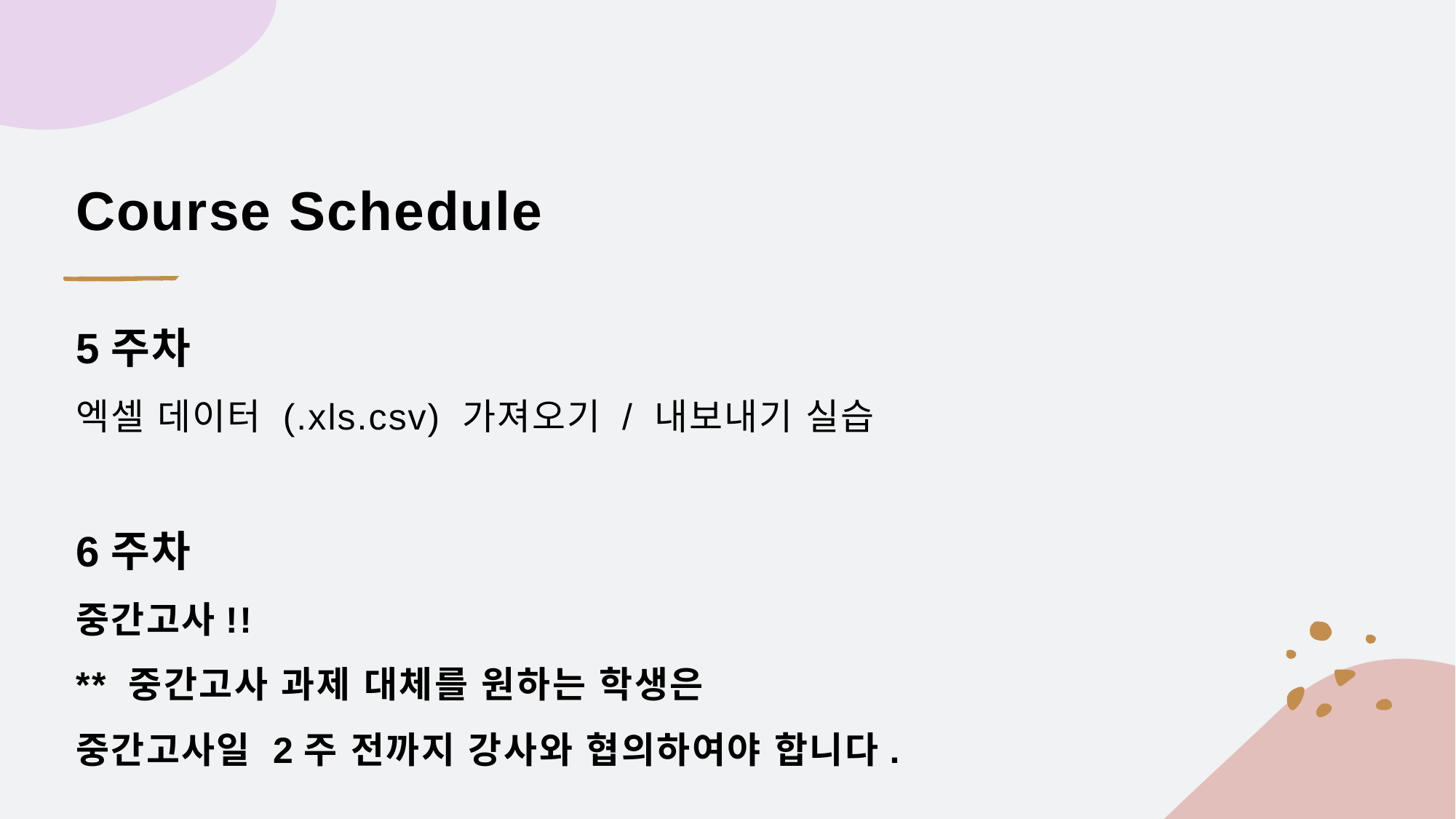

# Course Schedule
5주차
엑셀 데이터 (.xls.csv) 가져오기 / 내보내기 실습

6주차
중간고사!!
** 중간고사 과제 대체를 원하는 학생은
중간고사일 2주 전까지 강사와 협의하여야 합니다.